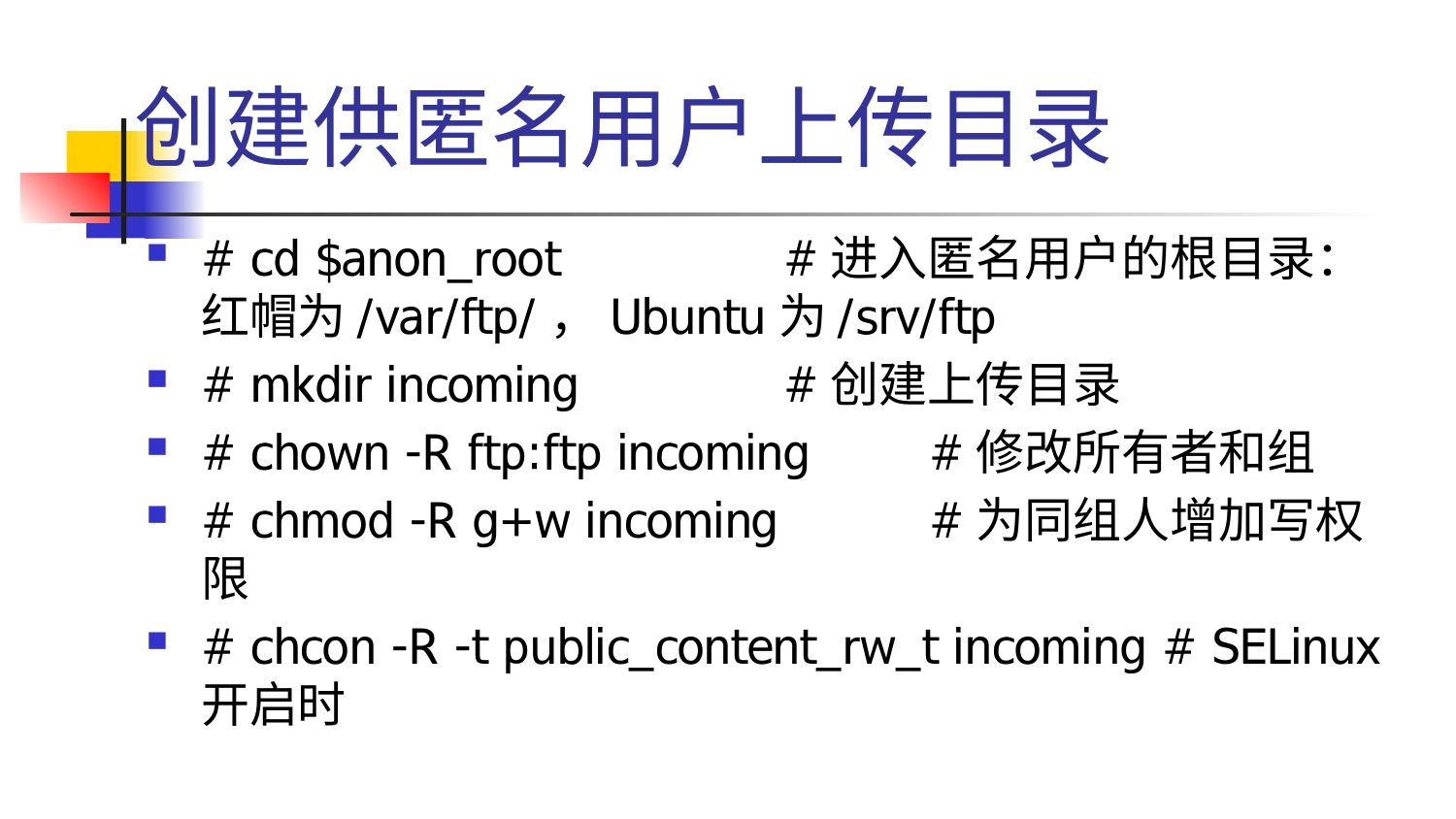

# 创建供匿名用户上传目录
# cd $anon_root 		#进入匿名用户的根目录：红帽为/var/ftp/，Ubuntu为/srv/ftp
# mkdir incoming 		#创建上传目录
# chown -R ftp:ftp incoming 	#修改所有者和组
# chmod -R g+w incoming 	#为同组人增加写权限
# chcon -R -t public_content_rw_t incoming # SELinux开启时